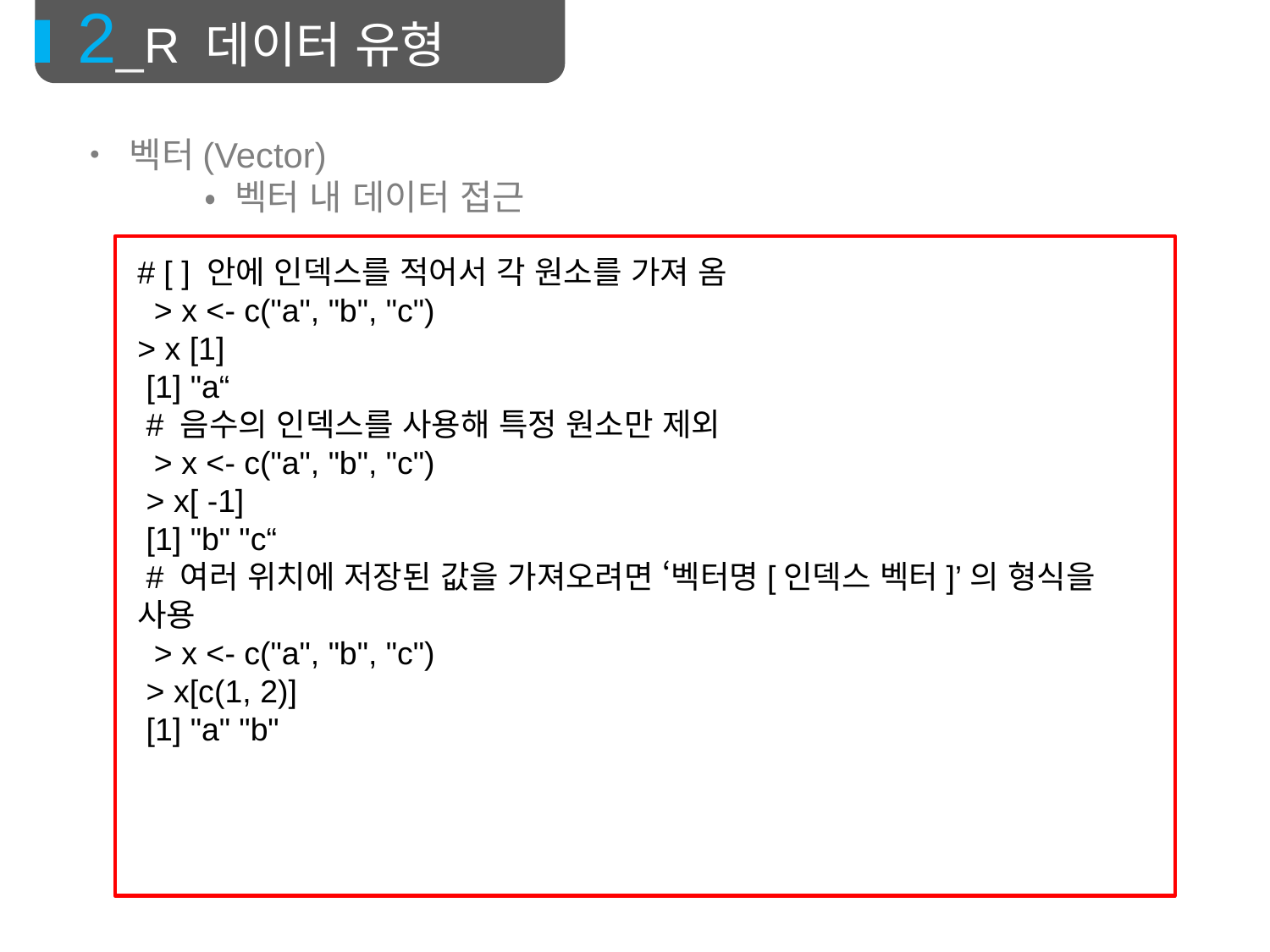

2_R 데이터 유형

• 벡터(Vector)
	• 벡터 내 데이터 접근

# [ ] 안에 인덱스를 적어서 각 원소를 가져 옴 > x <- c("a", "b", "c") > x [1] [1] "a“ # 음수의 인덱스를 사용해 특정 원소만 제외 > x <- c("a", "b", "c") > x[ -1] [1] "b" "c“ # 여러 위치에 저장된 값을 가져오려면 ‘벡터명[인덱스 벡터]’의 형식을 사용 > x <- c("a", "b", "c") > x[c(1, 2)] [1] "a" "b"